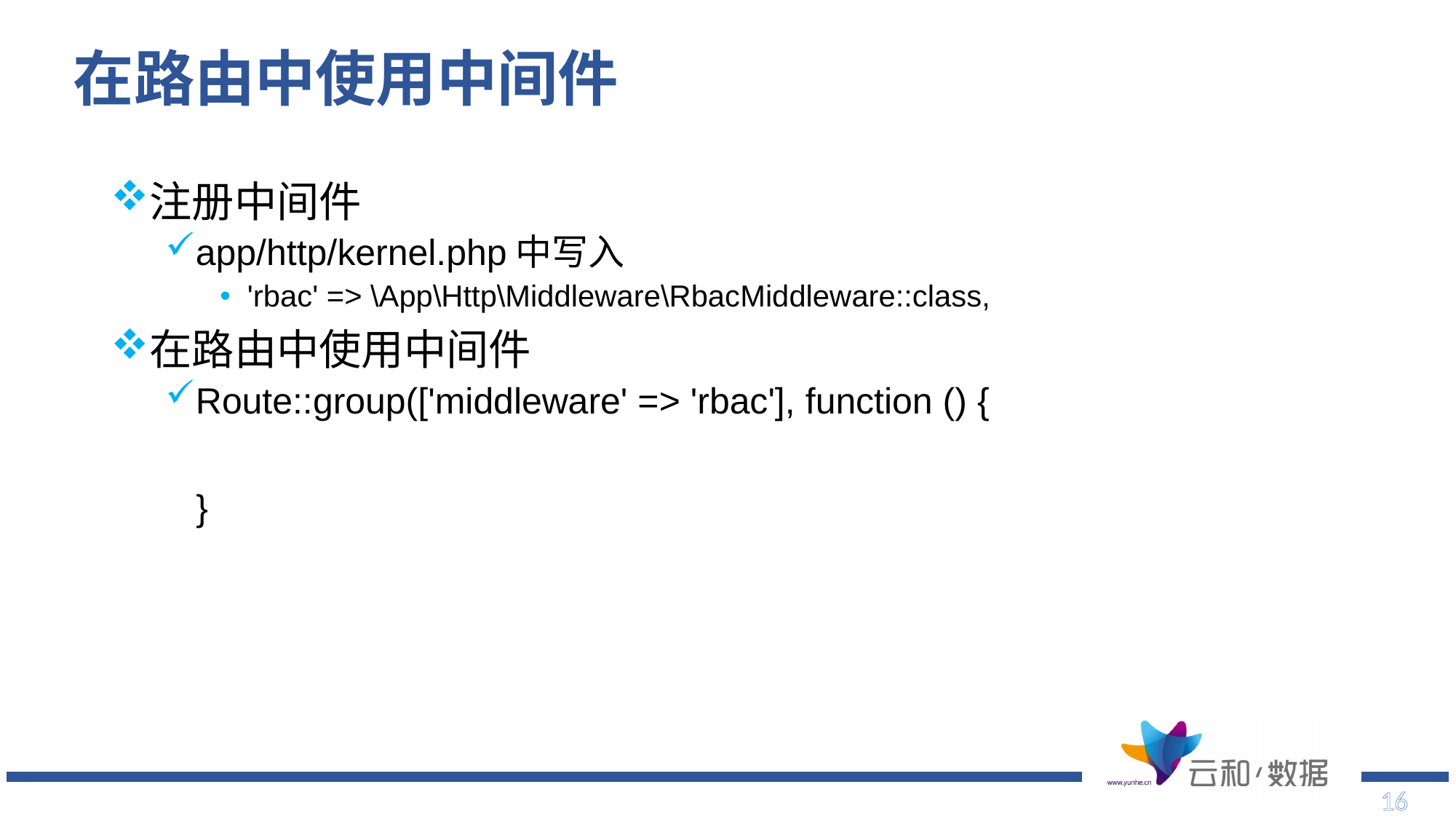

# 在路由中使用中间件
注册中间件
app/http/kernel.php中写入
'rbac' => \App\Http\Middleware\RbacMiddleware::class,
在路由中使用中间件
Route::group(['middleware' => 'rbac'], function () {

   }